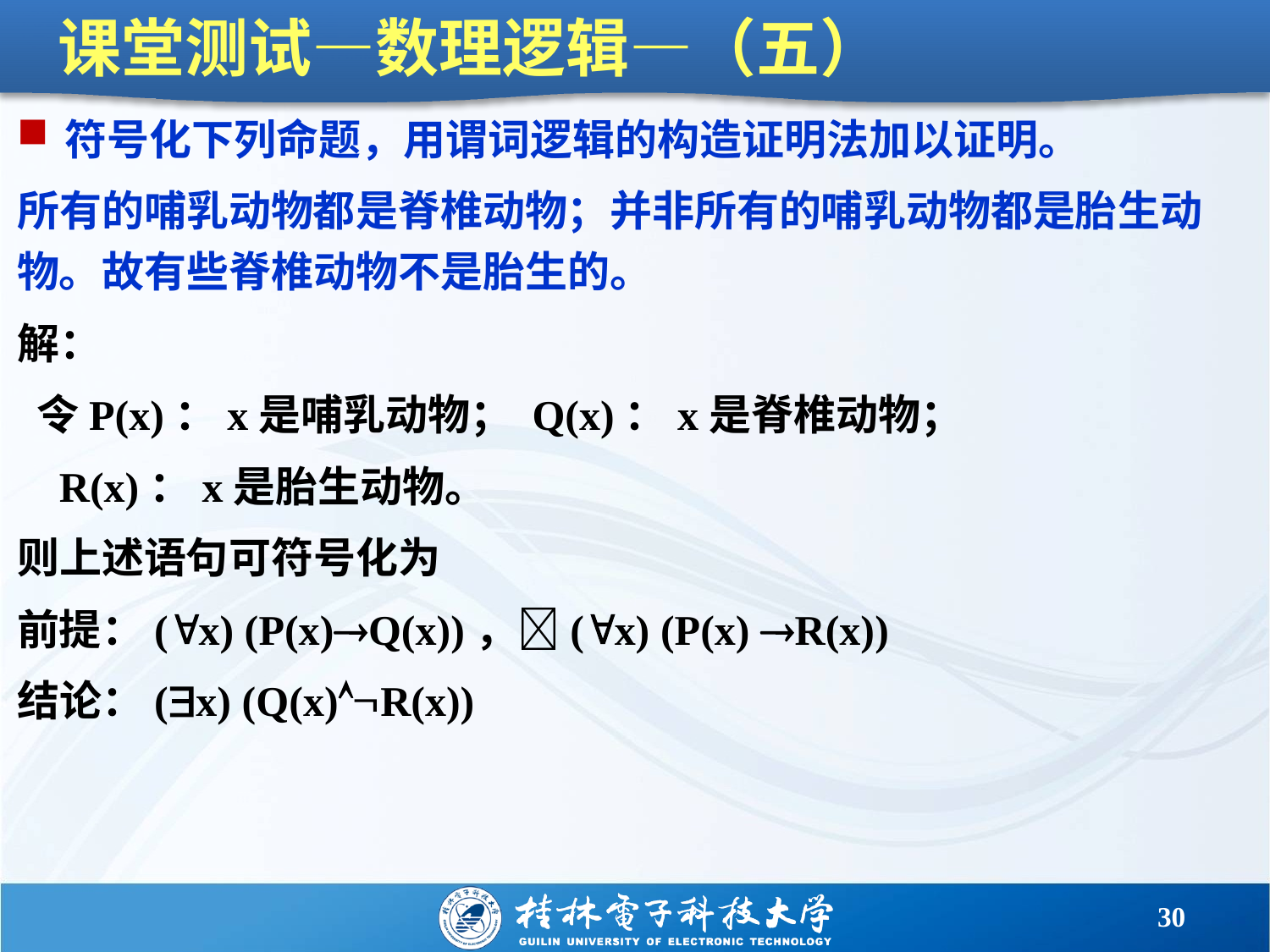

# 课堂测试—数理逻辑—（五）
符号化下列命题，用谓词逻辑的构造证明法加以证明。
所有的哺乳动物都是脊椎动物；并非所有的哺乳动物都是胎生动物。故有些脊椎动物不是胎生的。
解：
 令P(x)：x是哺乳动物； Q(x)：x是脊椎动物；
    R(x)：x是胎生动物。
则上述语句可符号化为
前提：(∀x) (P(x)→Q(x))，¬(∀x) (P(x) →R(x))
结论：(∃x) (Q(x)∧¬R(x))